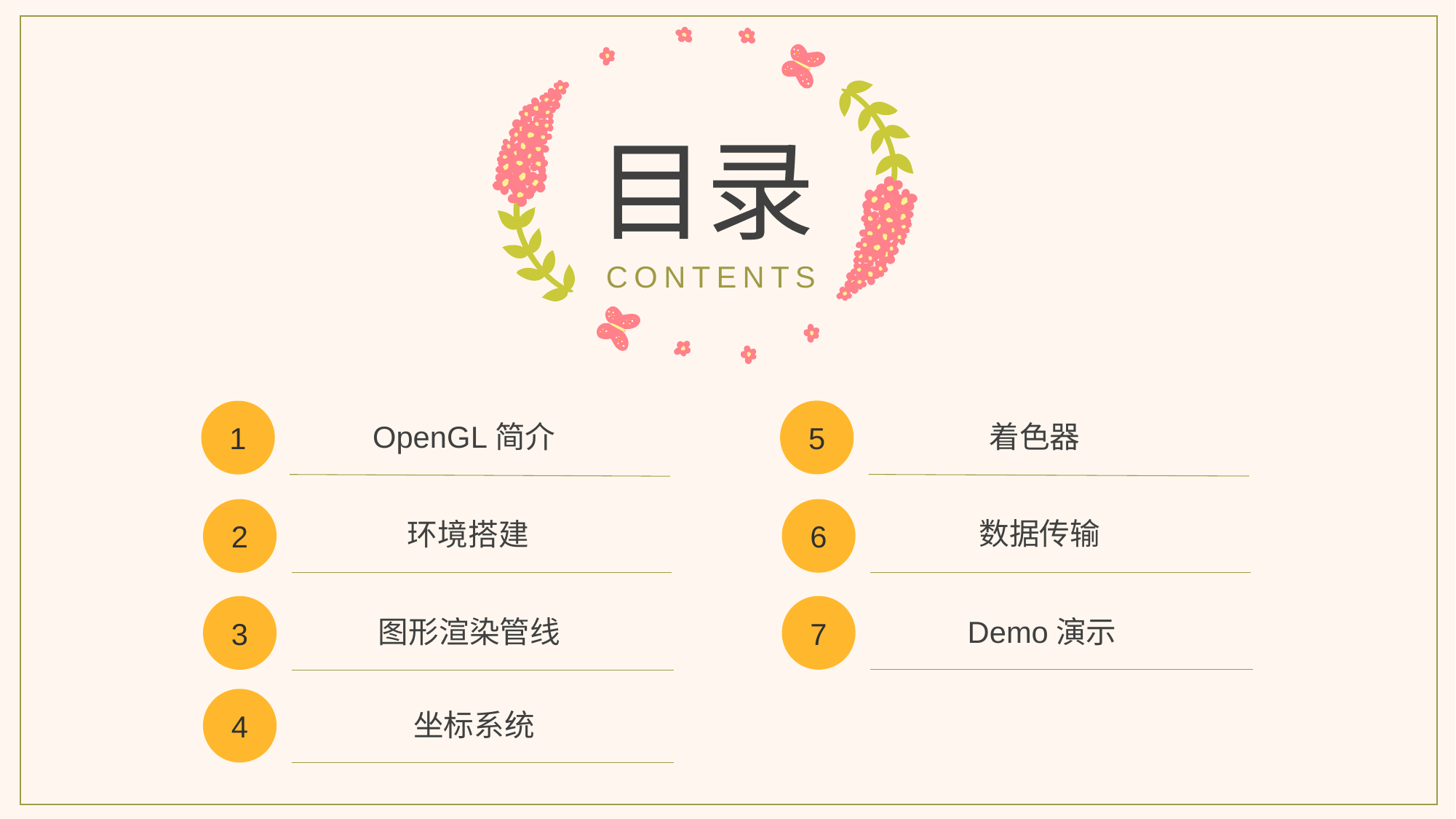

目录
CONTENTS
5
1
  OpenGL简介
  着色器
6
2
  数据传输
  环境搭建
7
3
  图形渲染管线
 Demo演示
4
  坐标系统